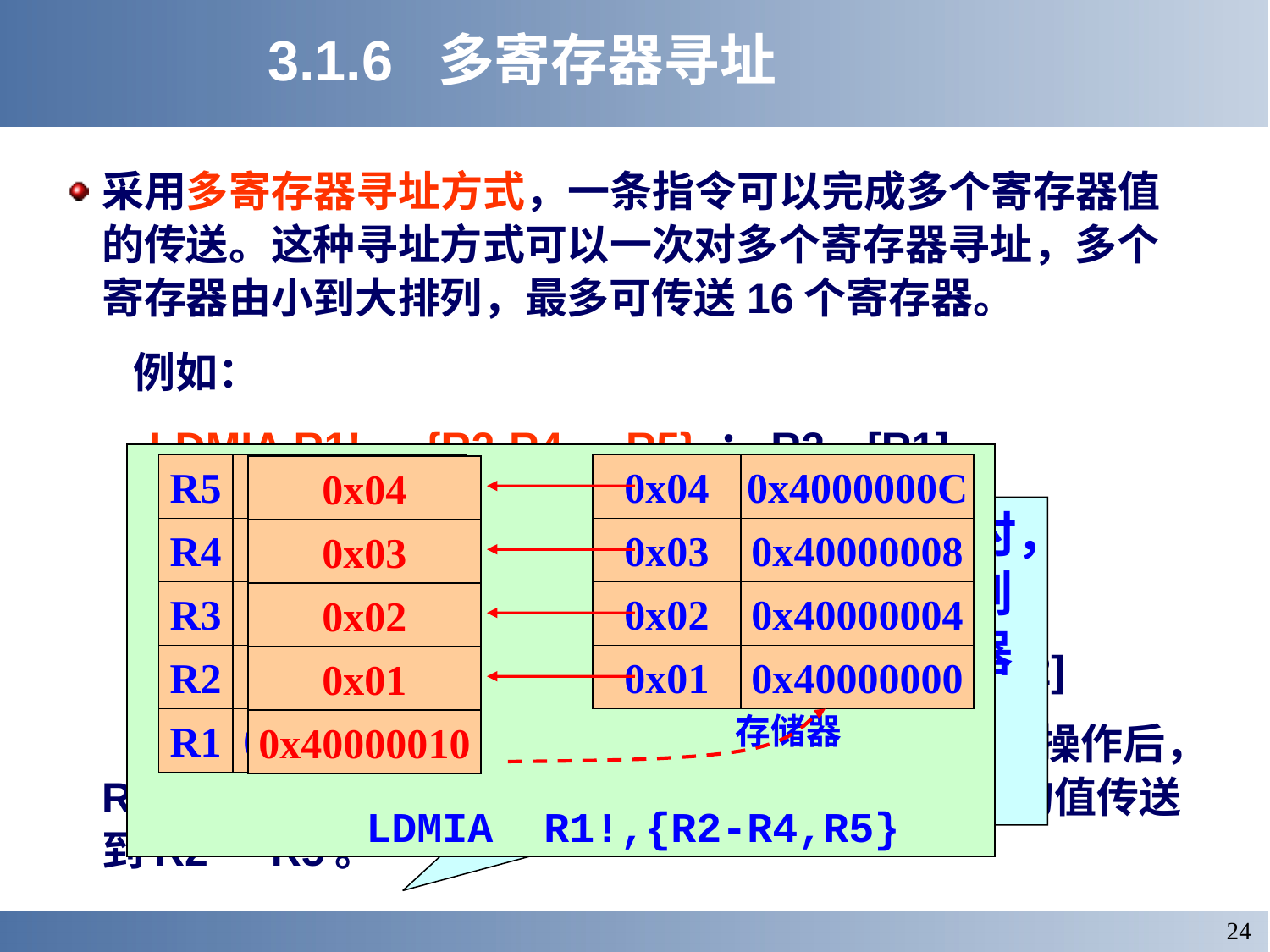

# 3.1.6  多寄存器寻址
采用多寄存器寻址方式，一条指令可以完成多个寄存器值的传送。这种寻址方式可以一次对多个寄存器寻址，多个寄存器由小到大排列，最多可传送16个寄存器。
      例如：
       LDMIA R1!，{R2-R4，R5} ；R2←[R1]
					           ；R3←[R1＋4]
					           ；R4←[R1＋8]
					           ；R5←[R1＋12]
           该指令的后缀IA表示在每次执行完加载/存储操作后，R1按字长度增加，因此，指令可将连续存储单元的值传送到R2～R5。

R5
0x??
0x04
0x4000000C
R4
0x??
0x03
0x40000008
R3
0x??
0x02
0x40000004
R2
0x??
0x01
0x40000000
存储器
R1
0x40000000
0x04
0x03
0x02
0x01

        使用多寄存器寻址指令时，寄存器子集的顺序是按由小到大的顺序排列，连续的寄存器可用“－”连接；否则用“，”分隔书写。

0x40000010
LDMIA  R1!,{R2-R4,R5}